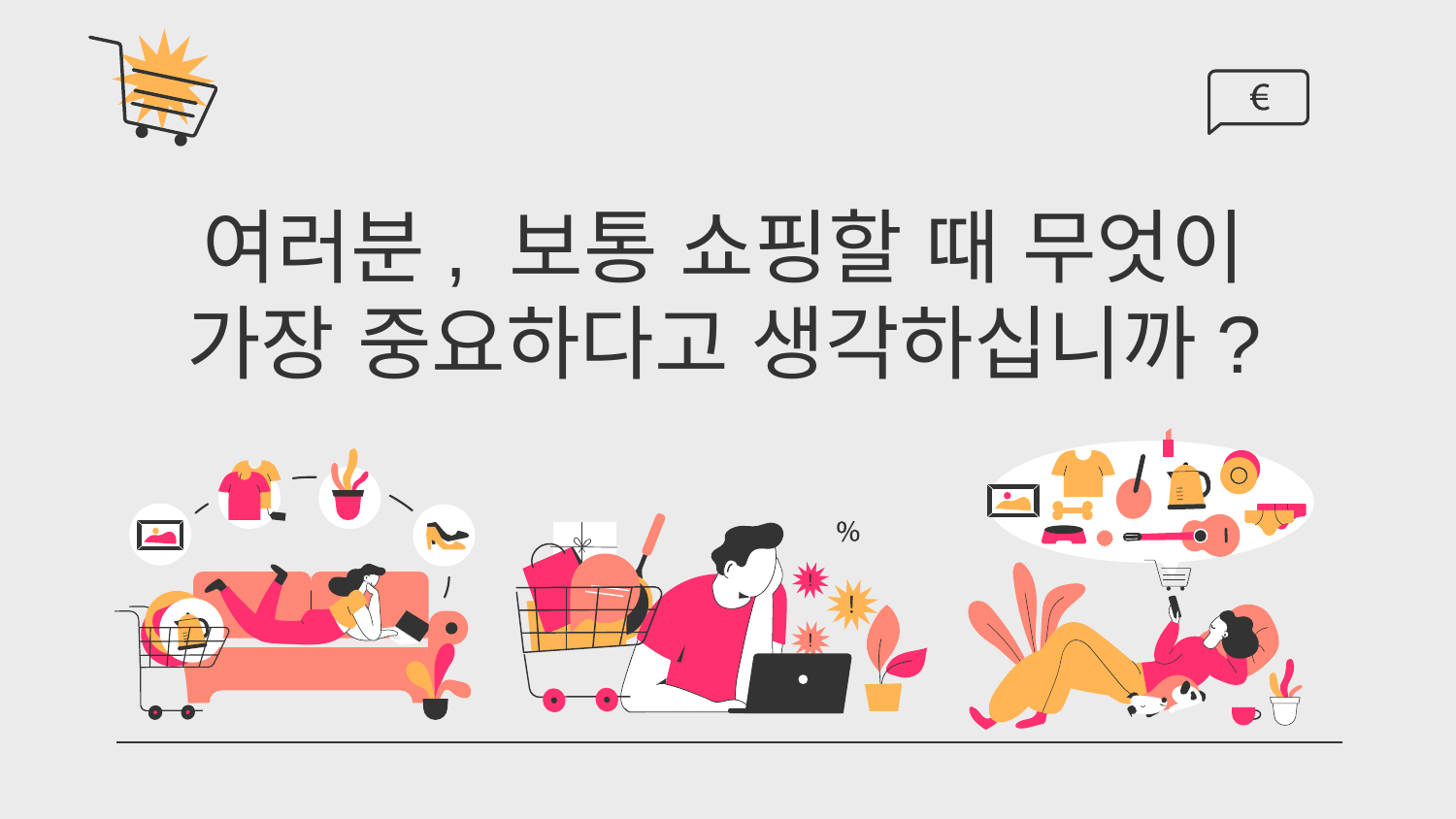

여러분, 보통 쇼핑할 때 무엇이 가장 중요하다고 생각하십니까?